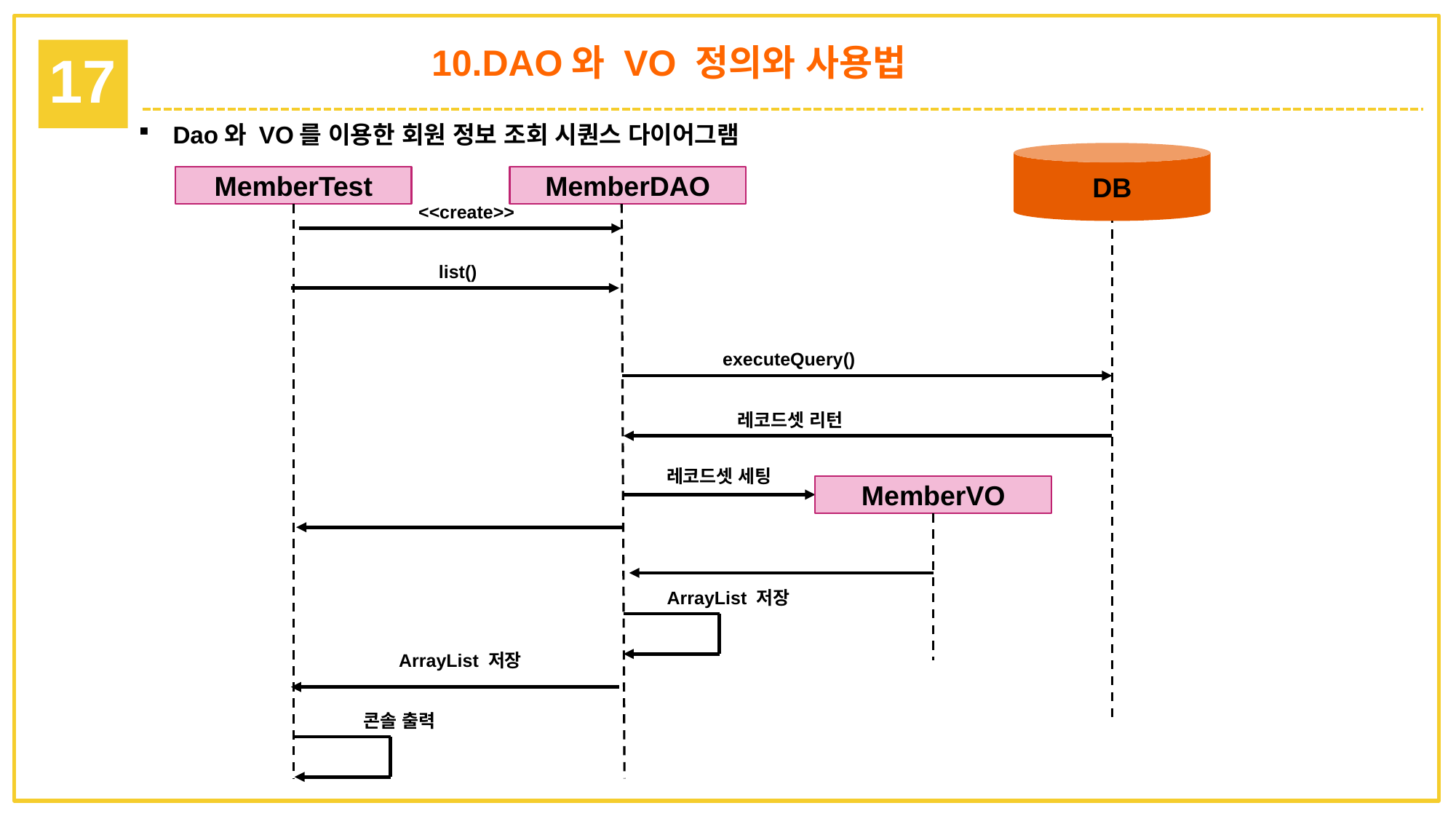

10.DAO와 VO 정의와 사용법
17

Dao와 VO를 이용한 회원 정보 조회 시퀀스 다이어그램
DB
MemberTest
MemberDAO
<<create>>
list()
executeQuery()
레코드셋 리턴
레코드셋 세팅
MemberVO
ArrayList 저장
ArrayList 저장
콘솔 출력